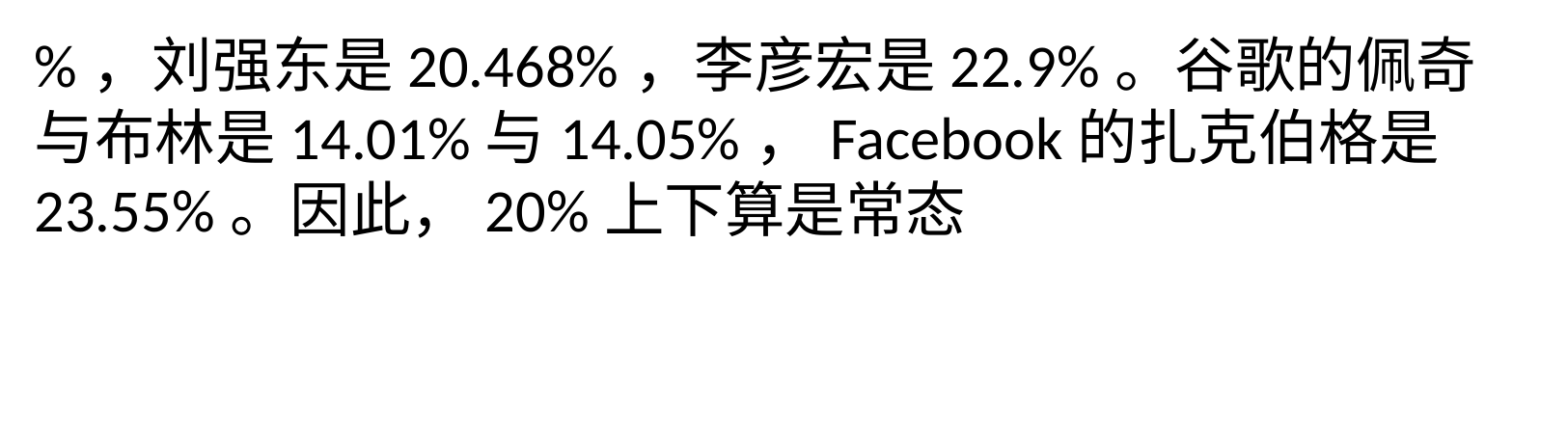

%，刘强东是20.468%，李彦宏是22.9%。谷歌的佩奇与布林是14.01%与14.05%，Facebook的扎克伯格是23.55%。因此，20%上下算是常态